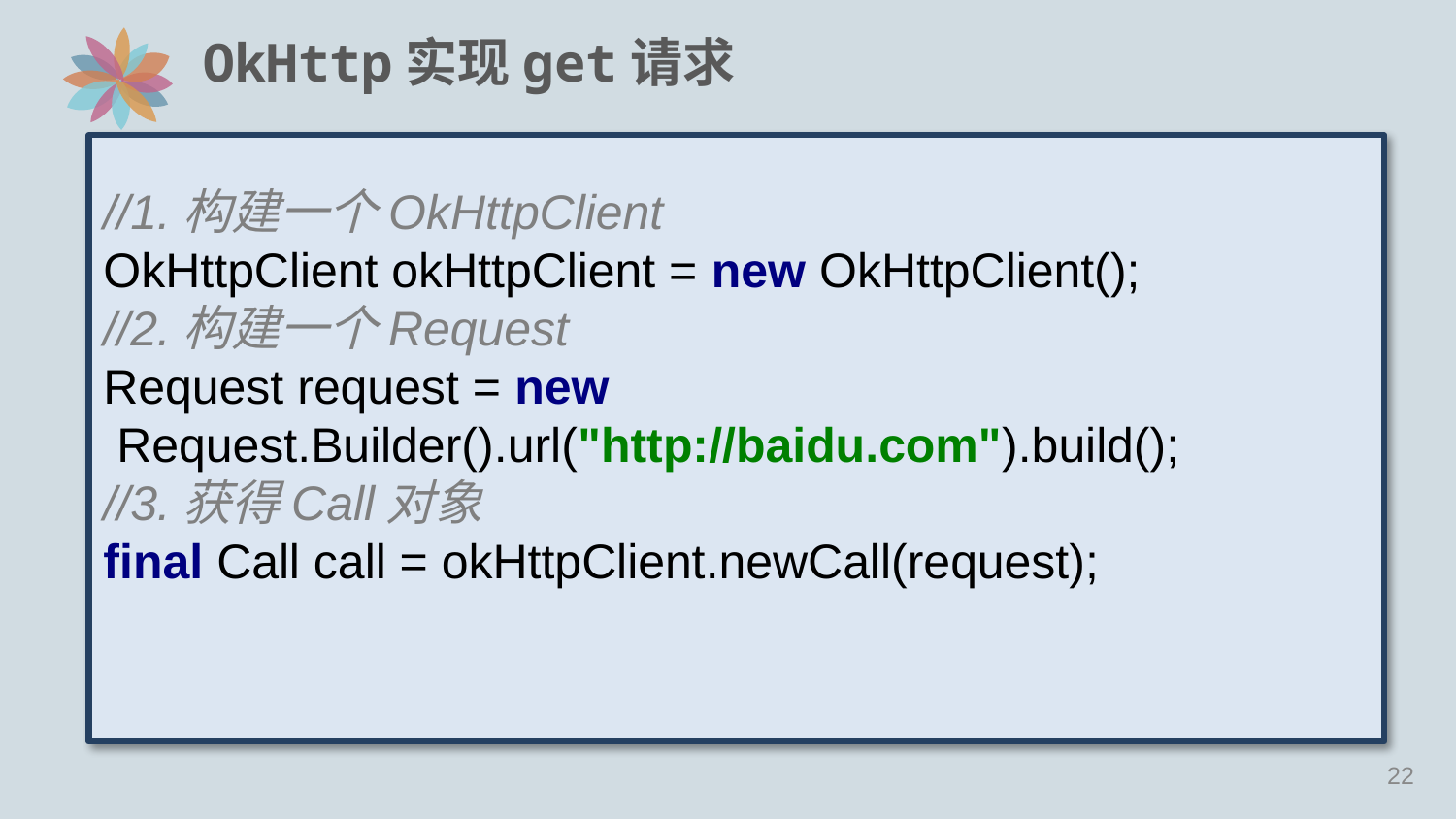

# OkHttp实现get请求

//1.构建一个OkHttpClient
OkHttpClient okHttpClient = new OkHttpClient();
//2.构建一个Request
Request request = new
 Request.Builder().url("http://baidu.com").build();
//3.获得Call对象
final Call call = okHttpClient.newCall(request);
22